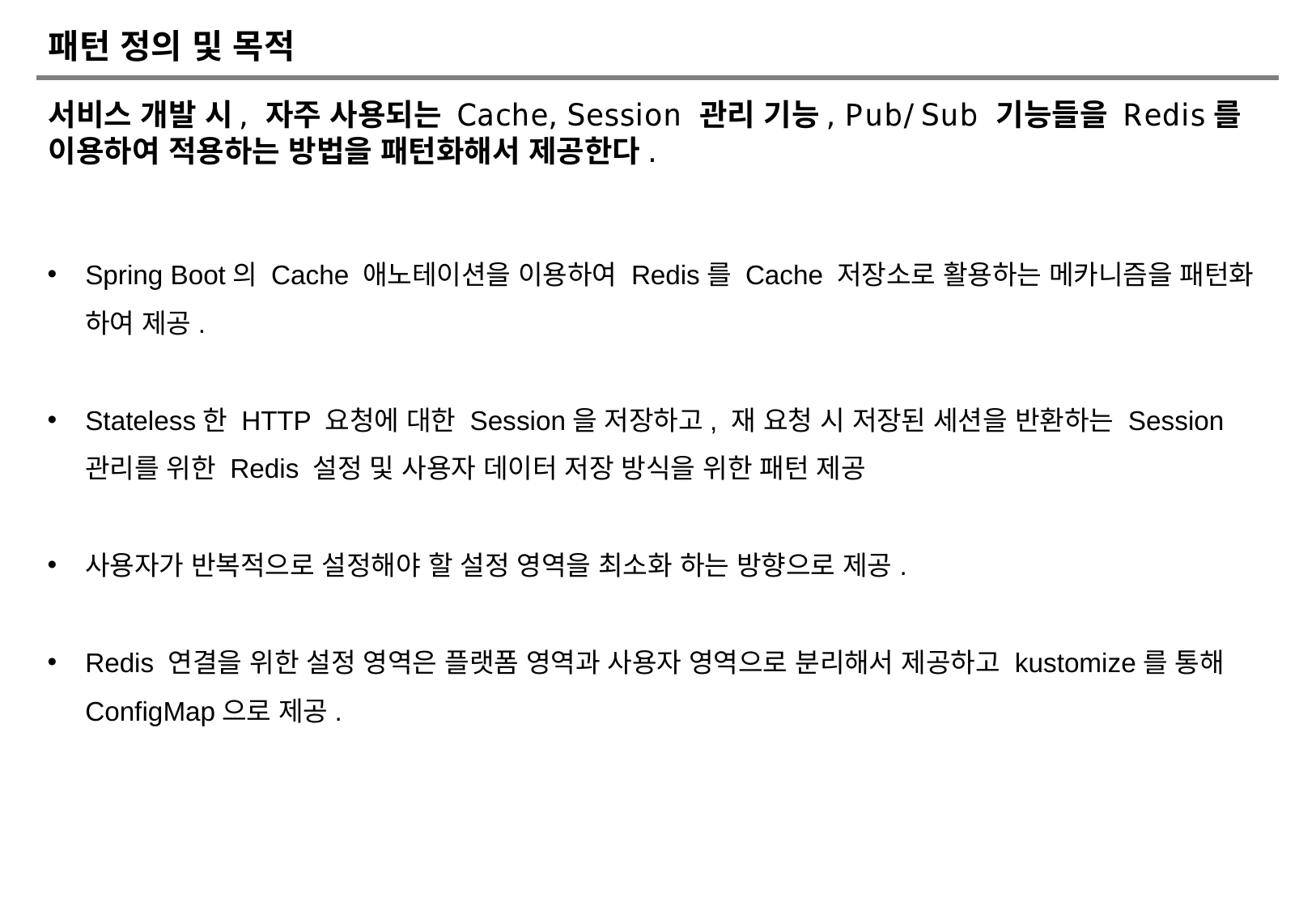

# 패턴 정의 및 목적
서비스 개발 시, 자주 사용되는 Cache, Session 관리 기능, Pub/Sub 기능들을 Redis를 이용하여 적용하는 방법을 패턴화해서 제공한다.
Spring Boot의 Cache 애노테이션을 이용하여 Redis를 Cache 저장소로 활용하는 메카니즘을 패턴화 하여 제공.

Stateless한 HTTP 요청에 대한 Session을 저장하고, 재 요청 시 저장된 세션을 반환하는 Session 관리를 위한 Redis 설정 및 사용자 데이터 저장 방식을 위한 패턴 제공

사용자가 반복적으로 설정해야 할 설정 영역을 최소화 하는 방향으로 제공.

Redis 연결을 위한 설정 영역은 플랫폼 영역과 사용자 영역으로 분리해서 제공하고 kustomize를 통해 ConfigMap으로 제공.